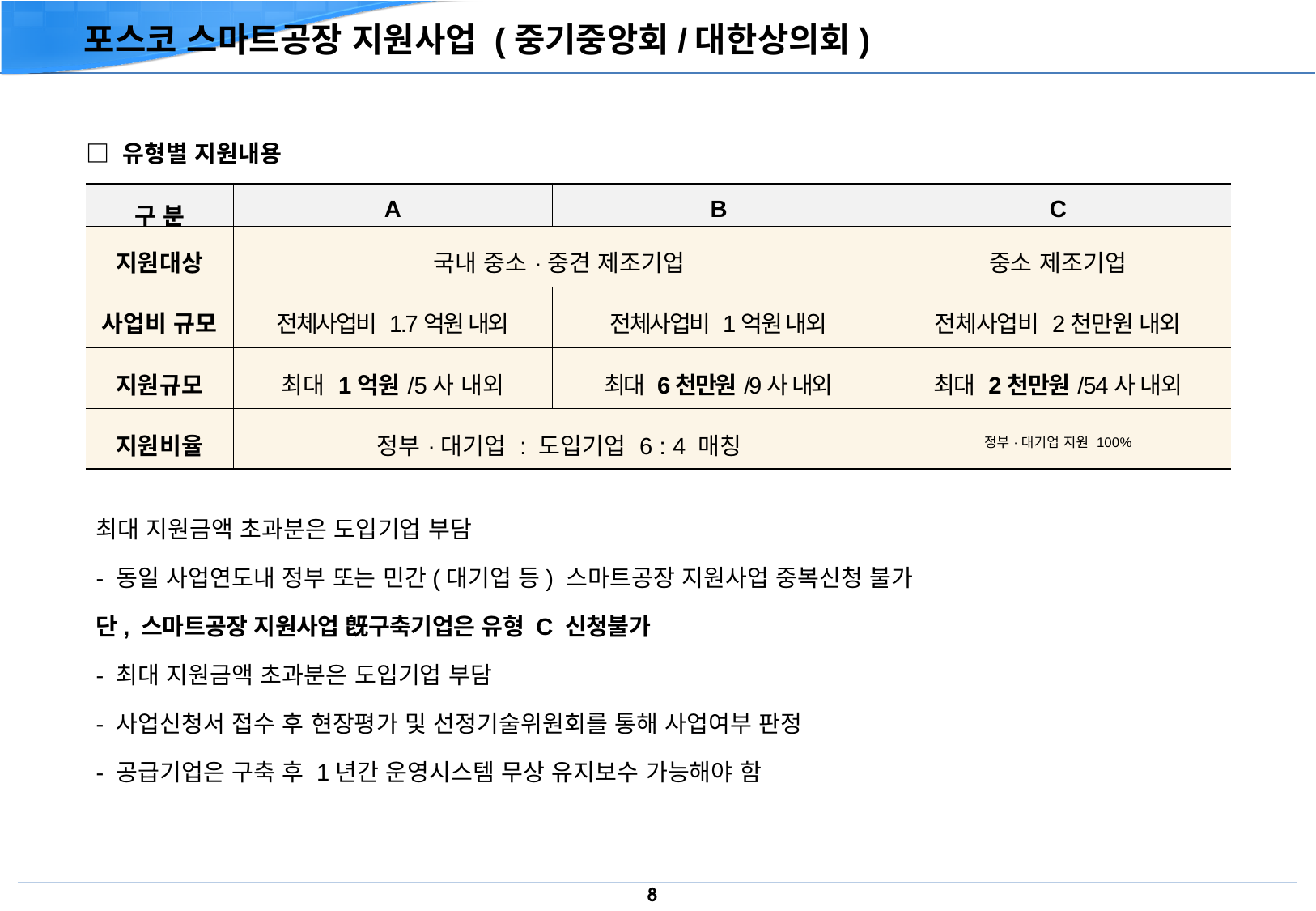

포스코 스마트공장 지원사업 (중기중앙회/대한상의회)
□ 유형별 지원내용

| 구 분 | A | B | C |
| --- | --- | --- | --- |
| 지원대상 | 국내 중소·중견 제조기업 |  | 중소 제조기업 |
| 사업비 규모 | 전체사업비 1.7억원 내외 | 전체사업비 1억원 내외 | 전체사업비 2천만원 내외 |
| 지원규모 | 최대 1억원/5사 내외 | 최대 6천만원/9사 내외 | 최대 2천만원/54사 내외 |
| 지원비율 | 정부·대기업 : 도입기업 6 : 4 매칭 |  | 정부·대기업 지원 100% |
최대 지원금액 초과분은 도입기업 부담
- 동일 사업연도내 정부 또는 민간(대기업 등) 스마트공장 지원사업 중복신청 불가
단, 스마트공장 지원사업 旣구축기업은 유형 C 신청불가
- 최대 지원금액 초과분은 도입기업 부담
- 사업신청서 접수 후 현장평가 및 선정기술위원회를 통해 사업여부 판정
- 공급기업은 구축 후 1년간 운영시스템 무상 유지보수 가능해야 함